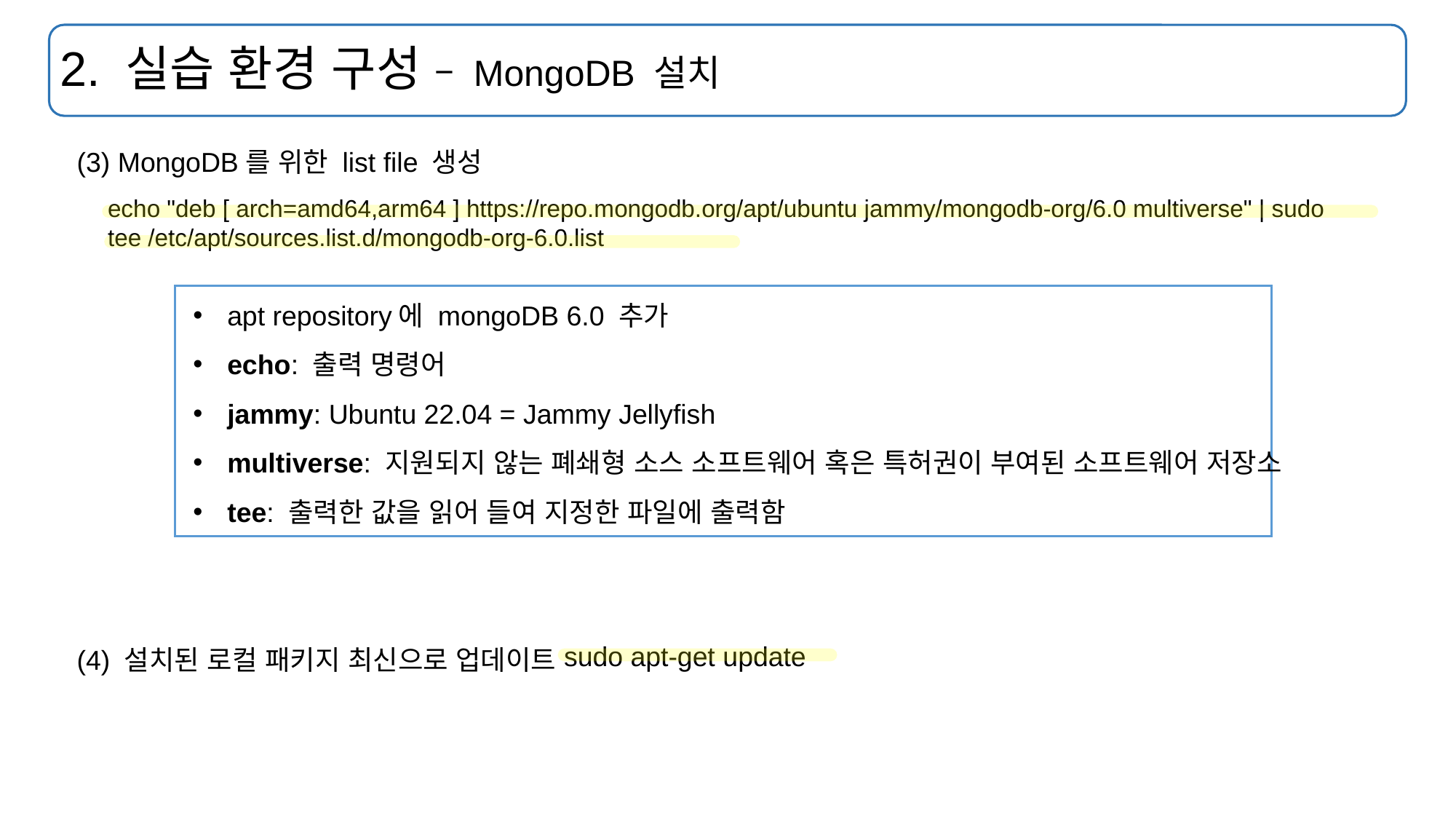

# 2. 실습 환경 구성 – MongoDB 설치
(3) MongoDB를 위한 list file 생성
echo "deb [ arch=amd64,arm64 ] https://repo.mongodb.org/apt/ubuntu jammy/mongodb-org/6.0 multiverse" | sudo tee /etc/apt/sources.list.d/mongodb-org-6.0.list

apt repository에 mongoDB 6.0 추가
echo: 출력 명령어
jammy: Ubuntu 22.04 = Jammy Jellyfish
multiverse: 지원되지 않는 폐쇄형 소스 소프트웨어 혹은 특허권이 부여된 소프트웨어 저장소
tee: 출력한 값을 읽어 들여 지정한 파일에 출력함

sudo apt-get update
(4) 설치된 로컬 패키지 최신으로 업데이트